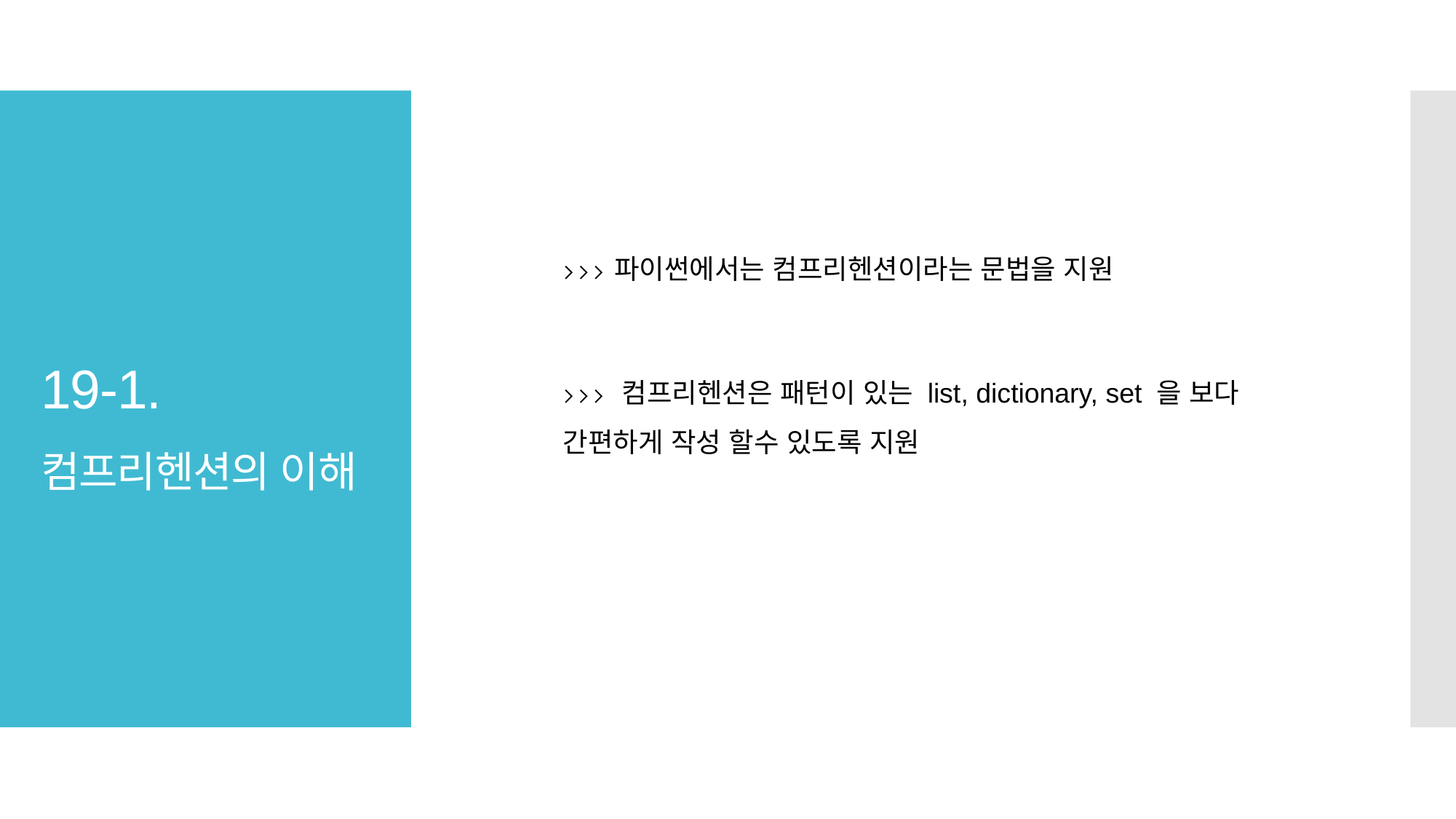

# 19-1. 컴프리헨션의 이해
>>>파이썬에서는 컴프리헨션이라는 문법을 지원
>>> 컴프리헨션은 패턴이 있는 list, dictionary, set 을 보다 간편하게 작성 할수 있도록 지원